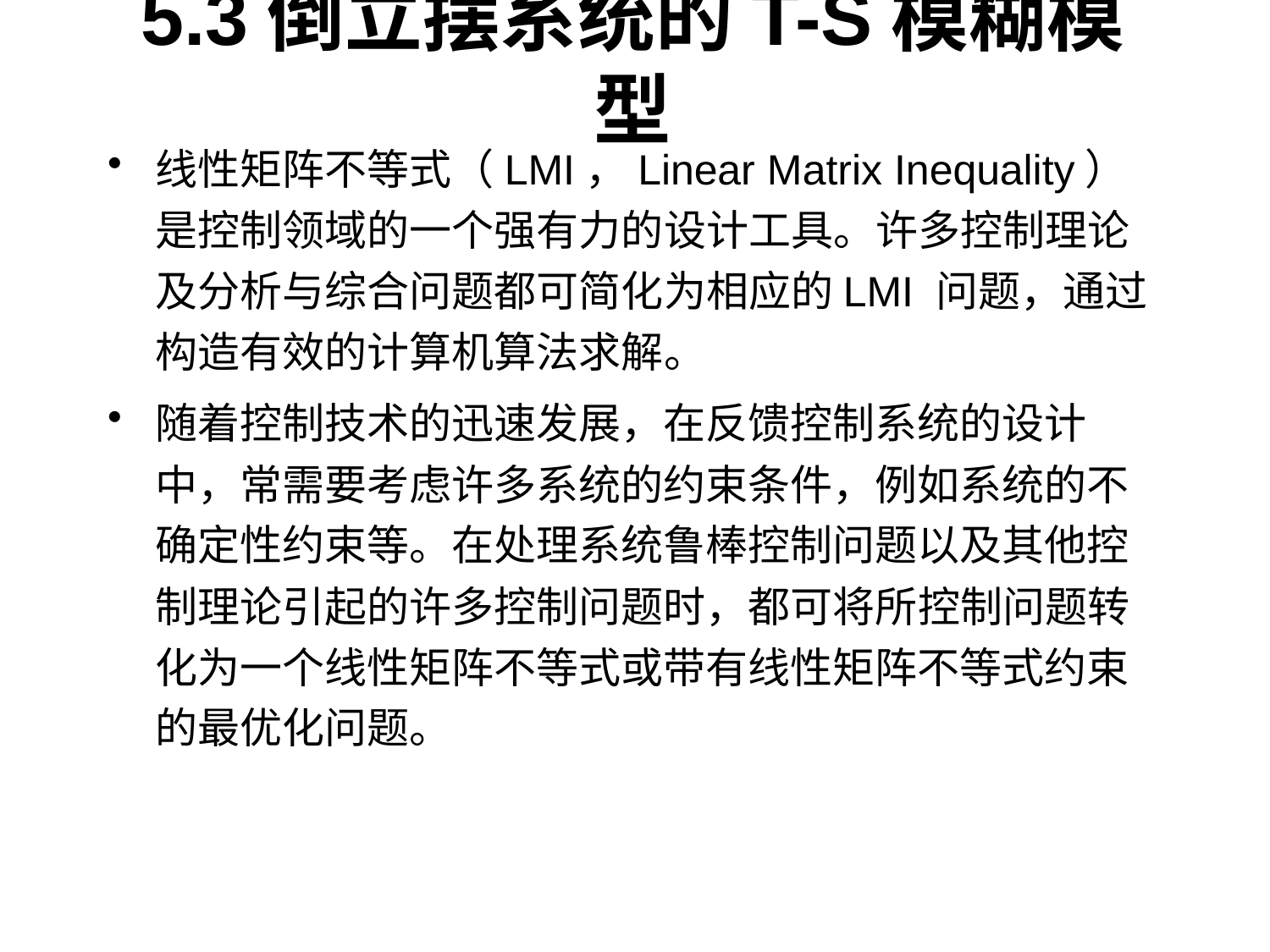

# 5.3倒立摆系统的T-S模糊模型
线性矩阵不等式（LMI，Linear Matrix Inequality）是控制领域的一个强有力的设计工具。许多控制理论及分析与综合问题都可简化为相应的LMI 问题，通过构造有效的计算机算法求解。
随着控制技术的迅速发展，在反馈控制系统的设计中，常需要考虑许多系统的约束条件，例如系统的不确定性约束等。在处理系统鲁棒控制问题以及其他控制理论引起的许多控制问题时，都可将所控制问题转化为一个线性矩阵不等式或带有线性矩阵不等式约束的最优化问题。